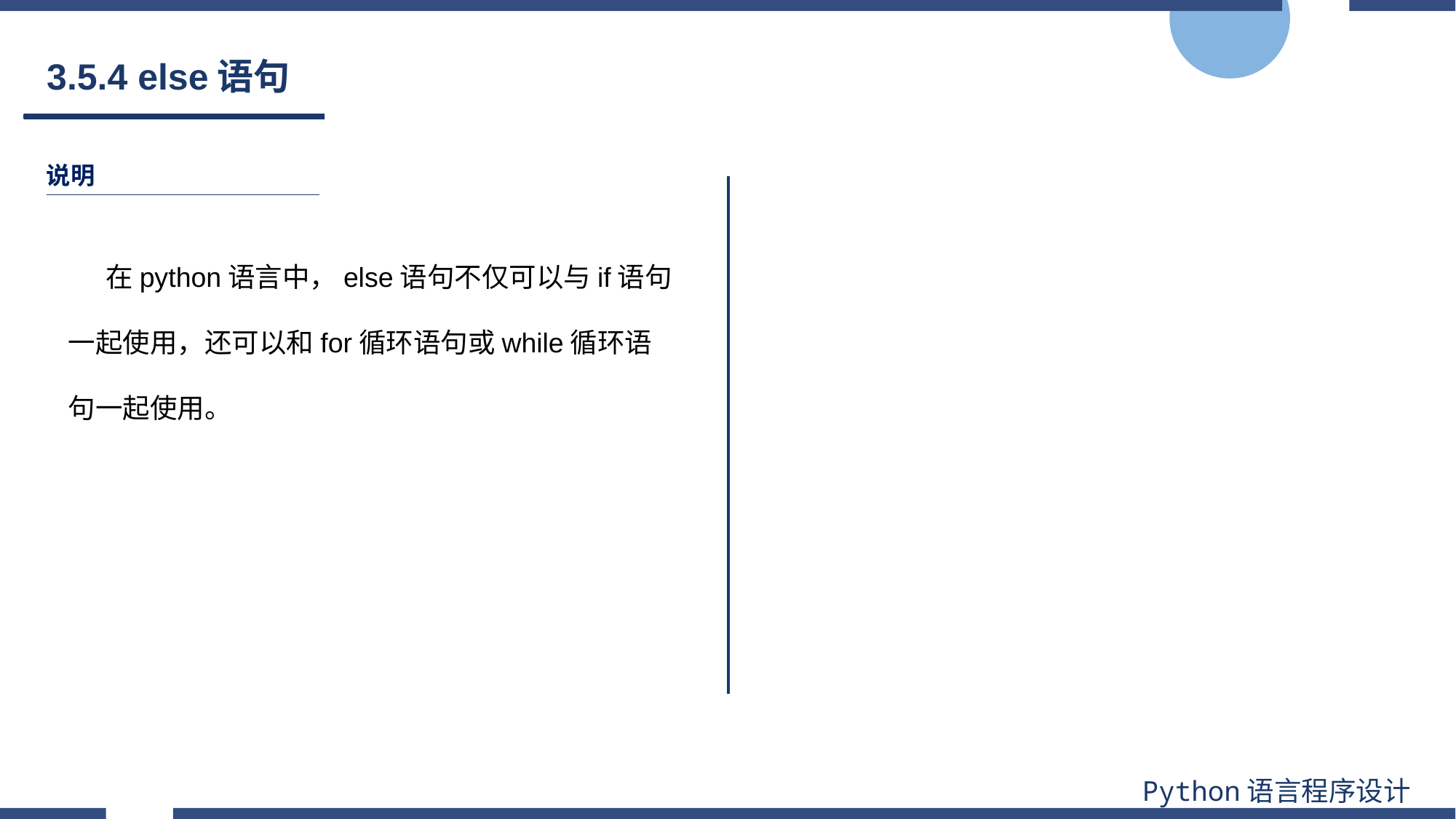

# 3.5.4 else语句
说明
     在python语言中，else语句不仅可以与if语句一起使用，还可以和for循环语句或while循环语句一起使用。